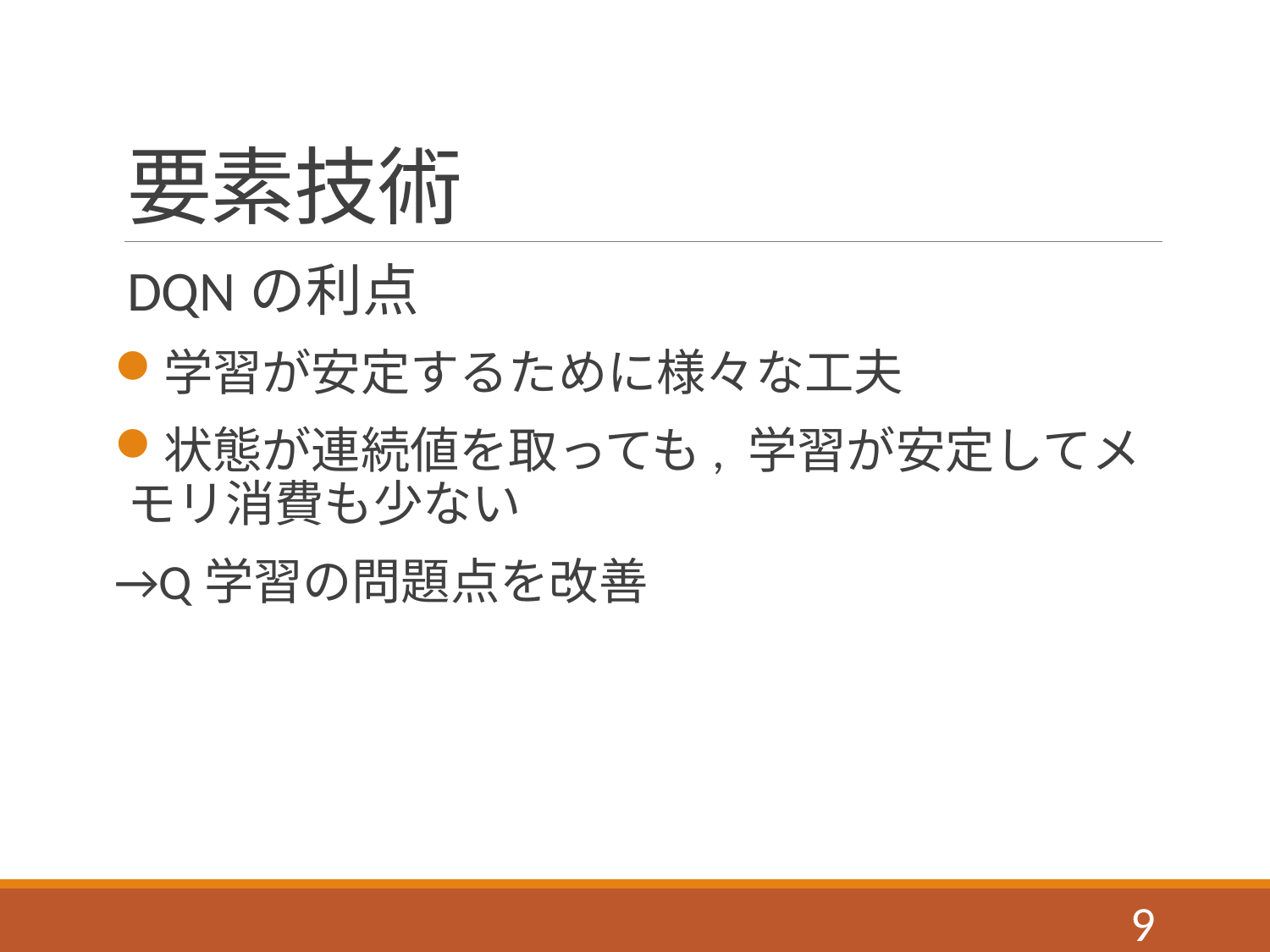

# 要素技術
DQNの利点
学習が安定するために様々な工夫
状態が連続値を取っても, 学習が安定してメモリ消費も少ない
→Q学習の問題点を改善
9